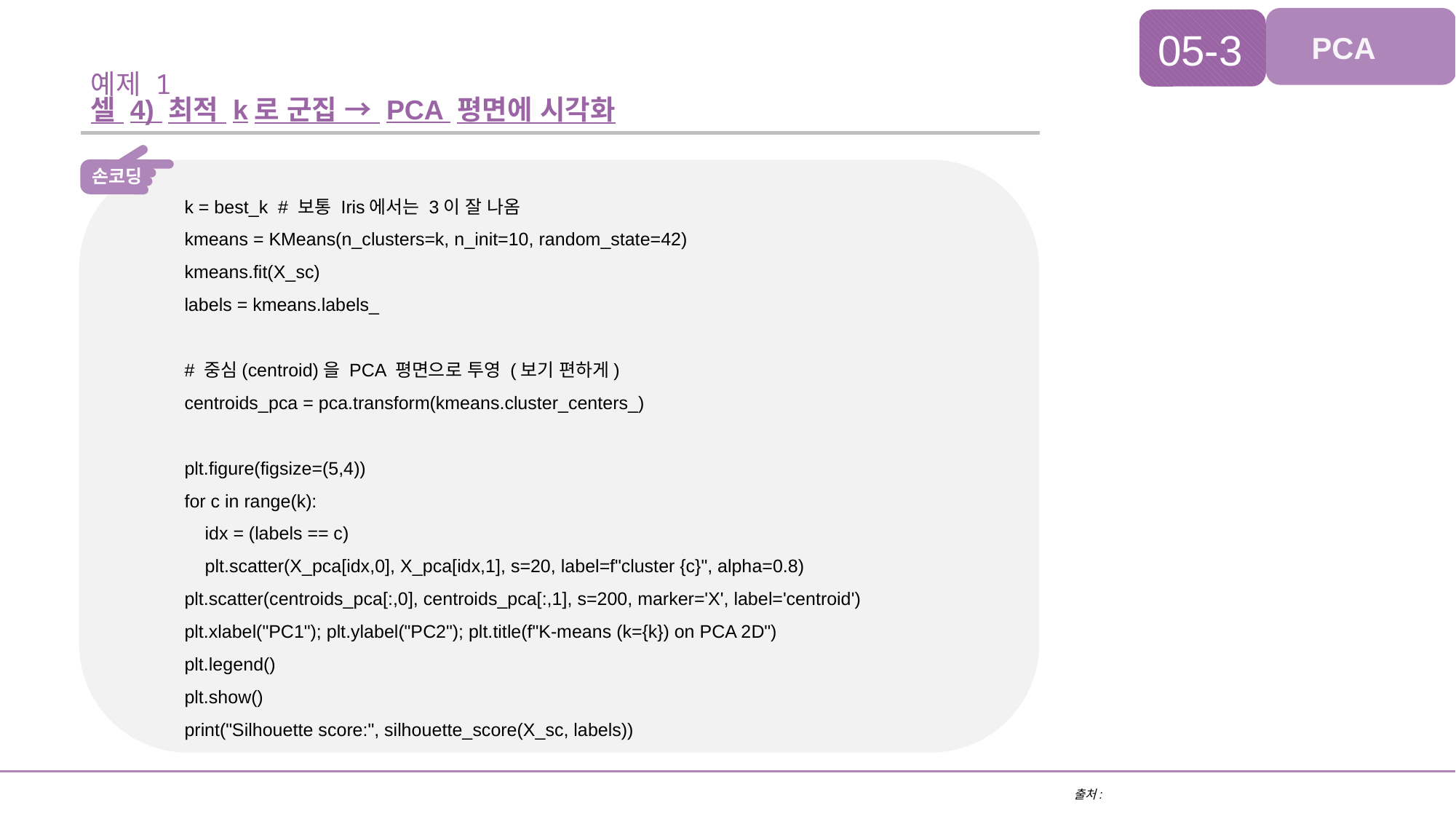

05-3
PCA
예제 1
셀 4) 최적 k로 군집 → PCA 평면에 시각화

손코딩
k = best_k  # 보통 Iris에서는 3이 잘 나옴
kmeans = KMeans(n_clusters=k, n_init=10, random_state=42)
kmeans.fit(X_sc)
labels = kmeans.labels_

# 중심(centroid)을 PCA 평면으로 투영 (보기 편하게)
centroids_pca = pca.transform(kmeans.cluster_centers_)

plt.figure(figsize=(5,4))
for c in range(k):
    idx = (labels == c)
    plt.scatter(X_pca[idx,0], X_pca[idx,1], s=20, label=f"cluster {c}", alpha=0.8)
plt.scatter(centroids_pca[:,0], centroids_pca[:,1], s=200, marker='X', label='centroid')
plt.xlabel("PC1"); plt.ylabel("PC2"); plt.title(f"K-means (k={k}) on PCA 2D")
plt.legend()
plt.show()
print("Silhouette score:", silhouette_score(X_sc, labels))
출처: